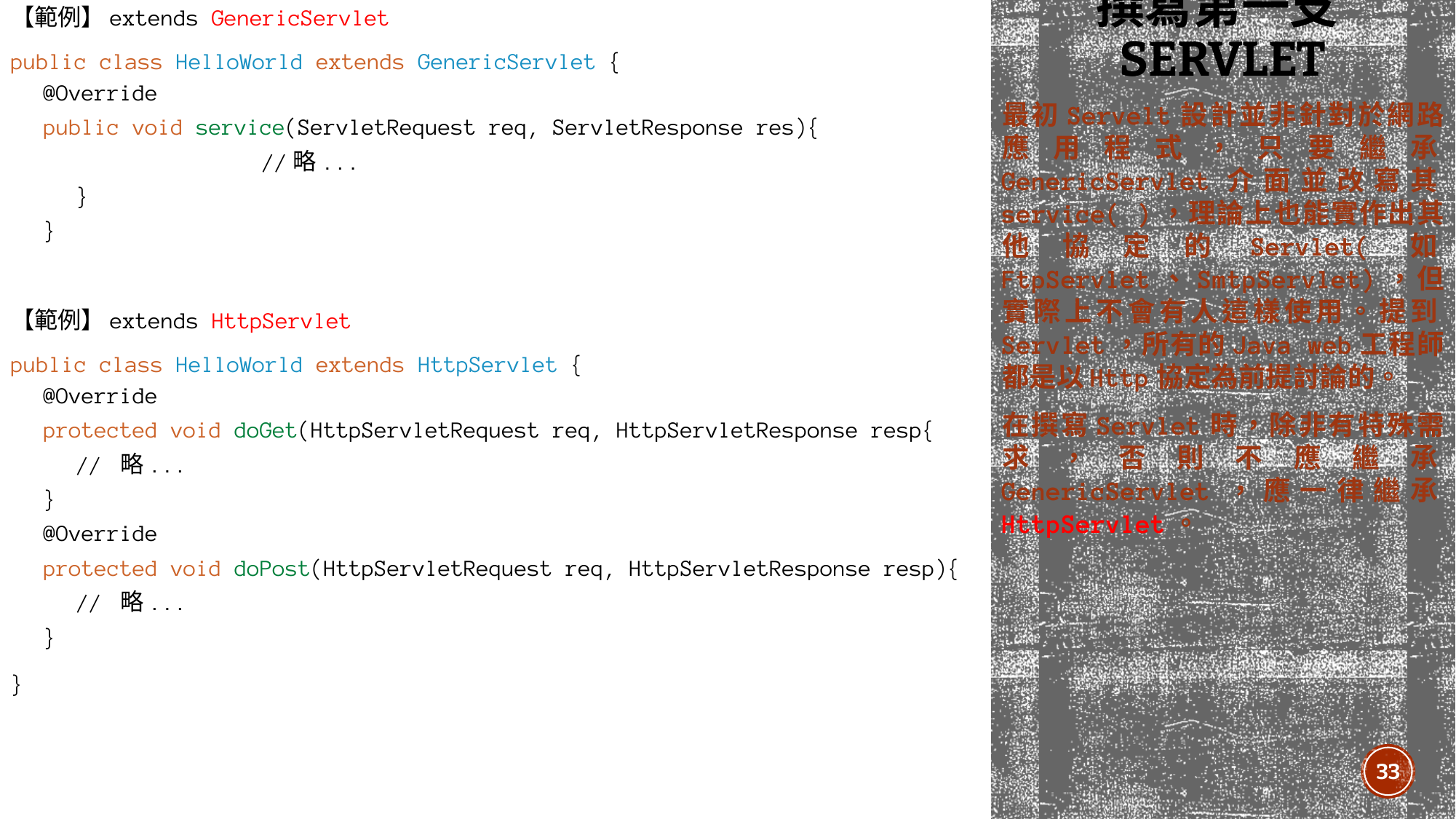

【範例】extends GenericServlet
public class HelloWorld extends GenericServlet {
@Override
public void service(ServletRequest req, ServletResponse res){
		//略...
}
}

【範例】extends HttpServlet
public class HelloWorld extends HttpServlet {
@Override
protected void doGet(HttpServletRequest req, HttpServletResponse resp{
// 略...
}
@Override
protected void doPost(HttpServletRequest req, HttpServletResponse resp){
// 略...
}
}

# 撰寫第一支Servlet
最初Servelt設計並非針對於網路應用程式，只要繼承GenericServlet介面並改寫其service( )，理論上也能實作出其他協定的Servlet(如FtpServlet、SmtpServlet)，但實際上不會有人這樣使用。提到Servlet，所有的Java web工程師都是以Http協定為前提討論的。
在撰寫Servlet時，除非有特殊需求，否則不應繼承GenericServlet，應一律繼承HttpServlet。
33